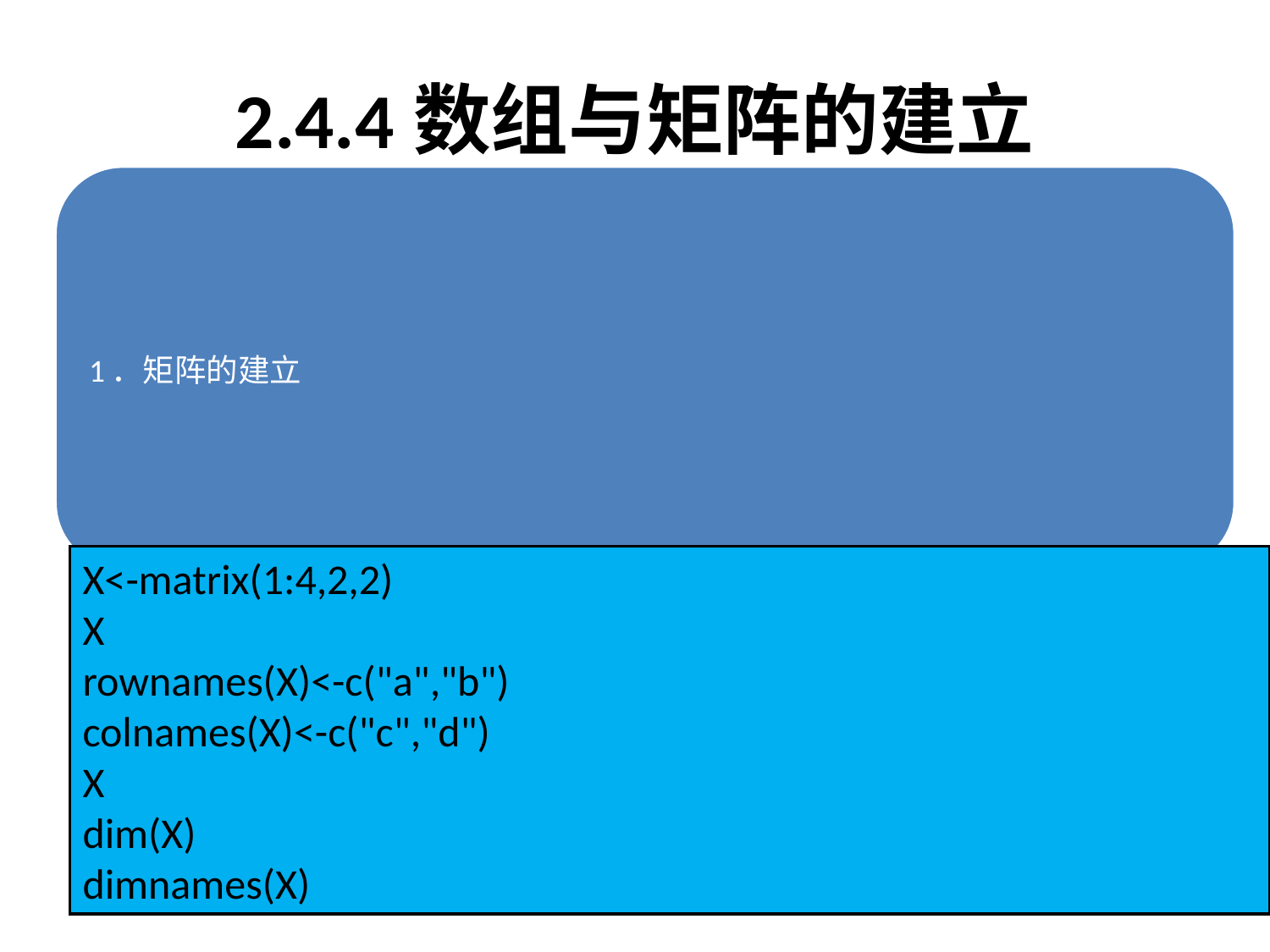

# 2.4.4数组与矩阵的建立
1．矩阵的建立
函数dim（）：返回矩阵的维数
X<-matrix(1:4,2,2)
X
rownames(X)<-c("a","b")
colnames(X)<-c("c","d")
X
dim(X)
dimnames(X)